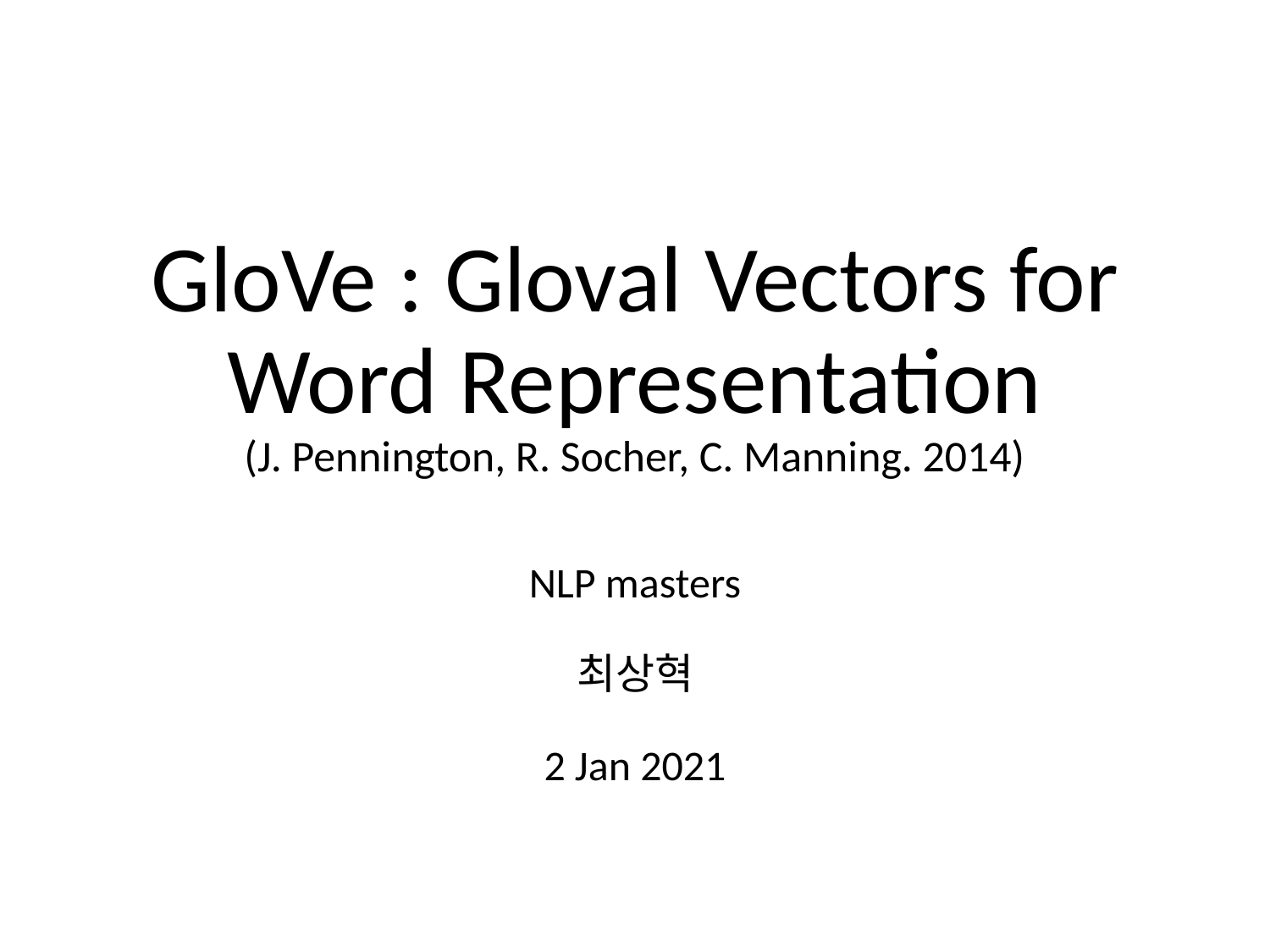

# GloVe : Gloval Vectors for Word Representation (J. Pennington, R. Socher, C. Manning. 2014)
NLP masters
최상혁
2 Jan 2021